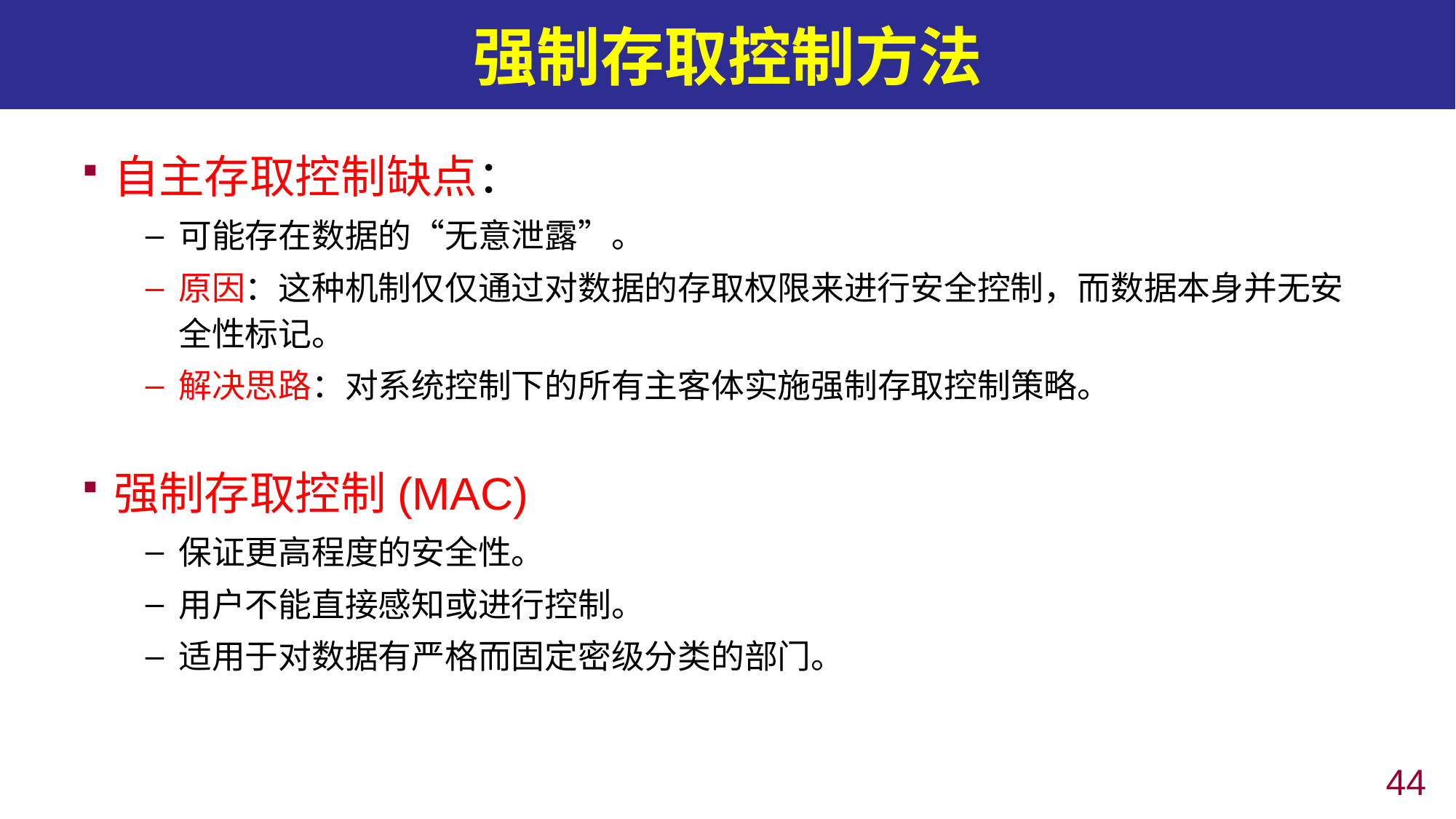

# 强制存取控制方法
自主存取控制缺点：
可能存在数据的“无意泄露”。
原因：这种机制仅仅通过对数据的存取权限来进行安全控制，而数据本身并无安全性标记。
解决思路：对系统控制下的所有主客体实施强制存取控制策略。

强制存取控制(MAC)
保证更高程度的安全性。
用户不能直接感知或进行控制。
适用于对数据有严格而固定密级分类的部门。
44